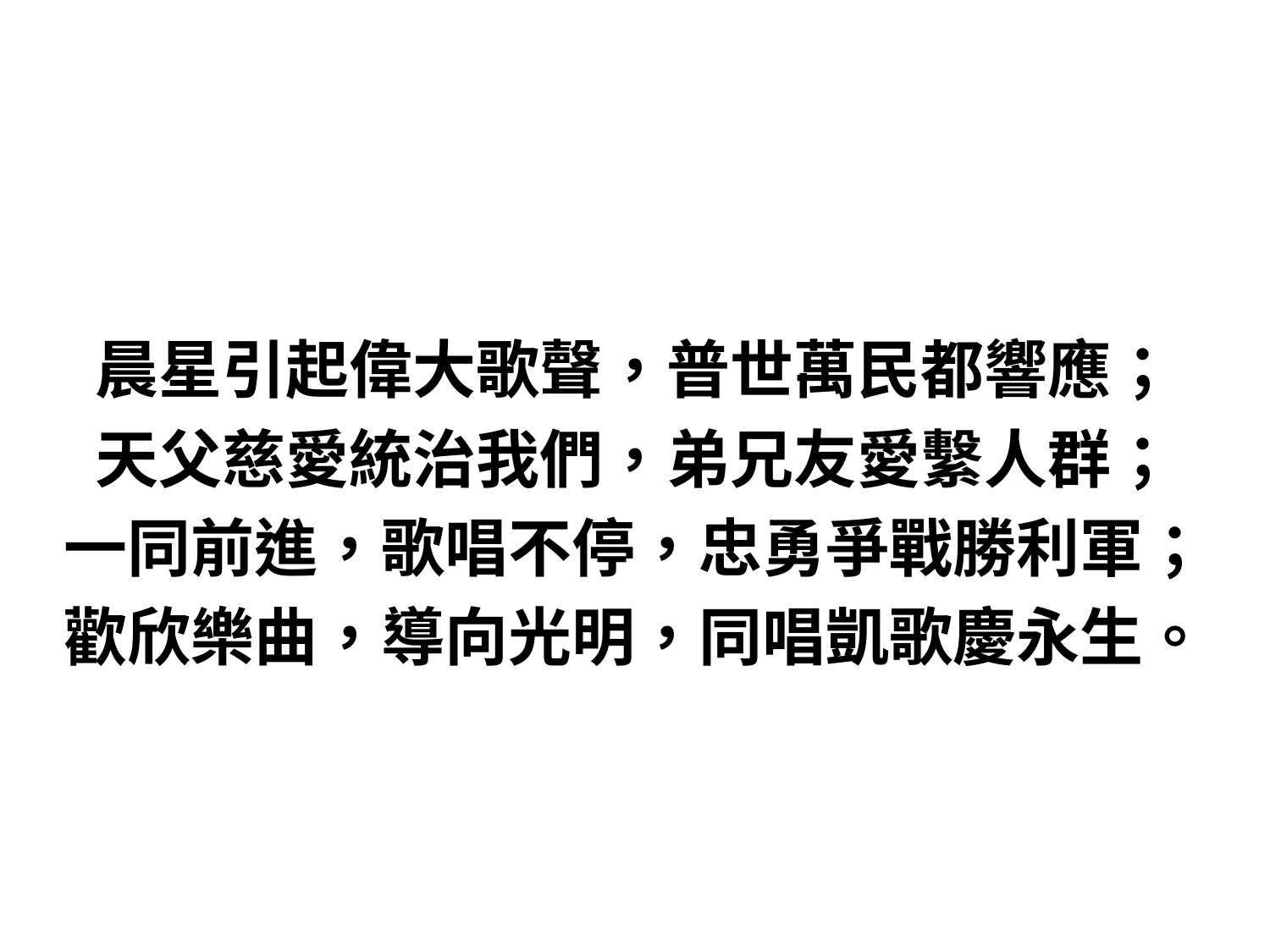

#
晨星引起偉大歌聲，普世萬民都響應；
天父慈愛統治我們，弟兄友愛繫人群；
一同前進，歌唱不停，忠勇爭戰勝利軍；
歡欣樂曲，導向光明，同唱凱歌慶永生。